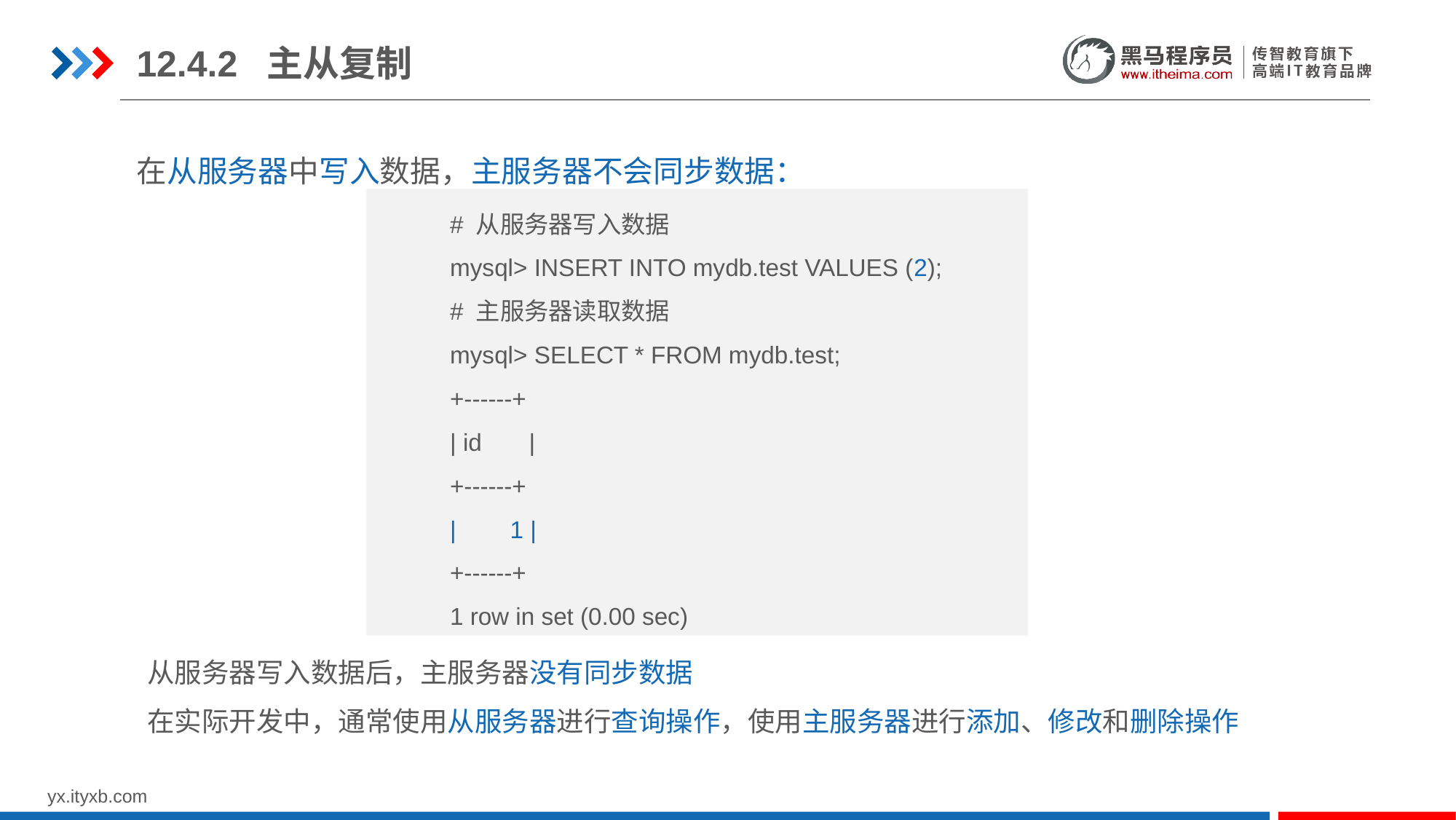

12.4.2  主从复制
在从服务器中写入数据，主服务器不会同步数据：
# 从服务器写入数据
mysql> INSERT INTO mydb.test VALUES (2);
# 主服务器读取数据
mysql> SELECT * FROM mydb.test;
+------+
| id       |
+------+
|        1 |
+------+
1 row in set (0.00 sec)
从服务器写入数据后，主服务器没有同步数据
在实际开发中，通常使用从服务器进行查询操作，使用主服务器进行添加、修改和删除操作